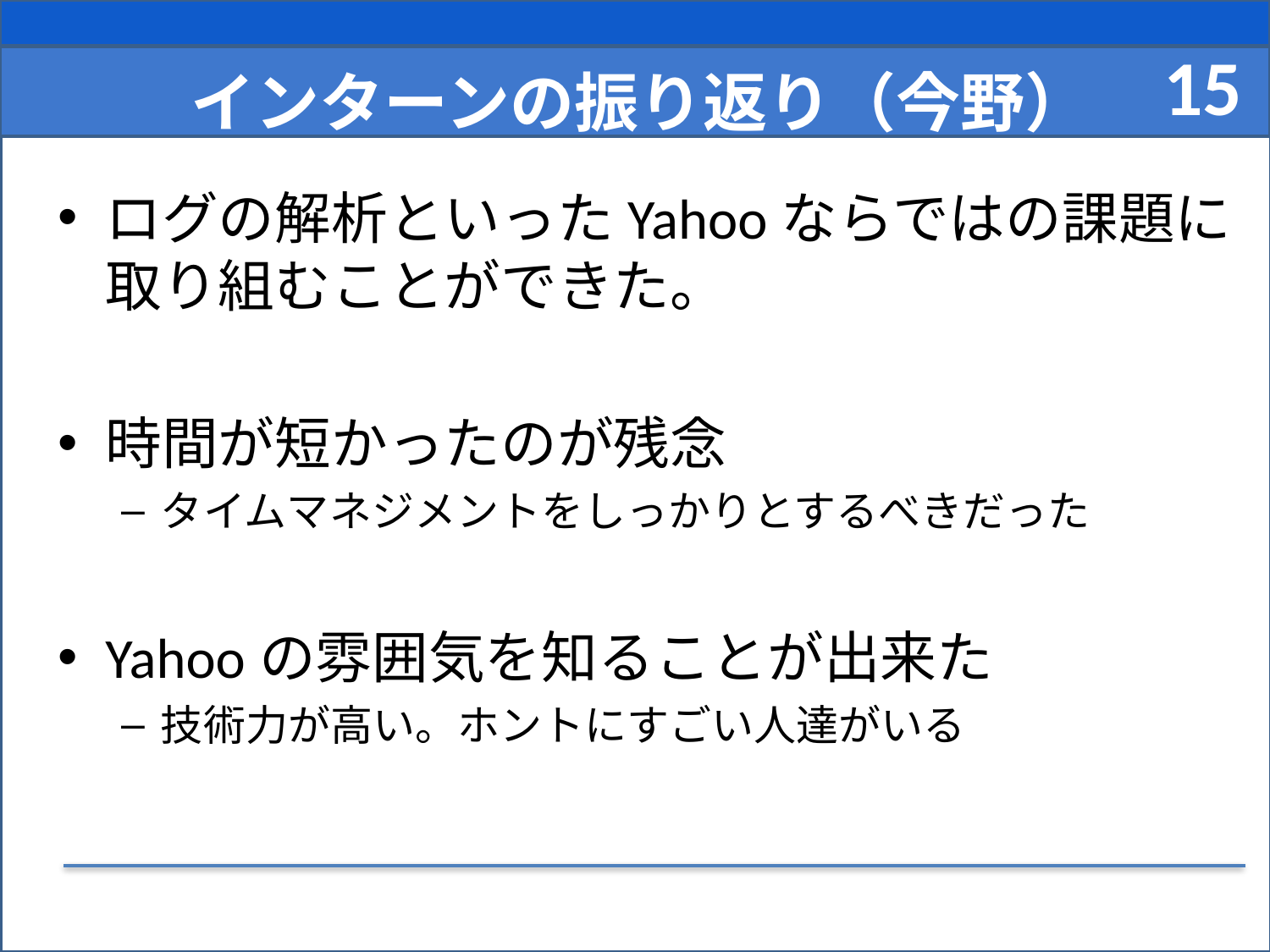

15
# インターンの振り返り（今野）
ログの解析といったYahooならではの課題に取り組むことができた。

時間が短かったのが残念
タイムマネジメントをしっかりとするべきだった

Yahooの雰囲気を知ることが出来た
技術力が高い。ホントにすごい人達がいる